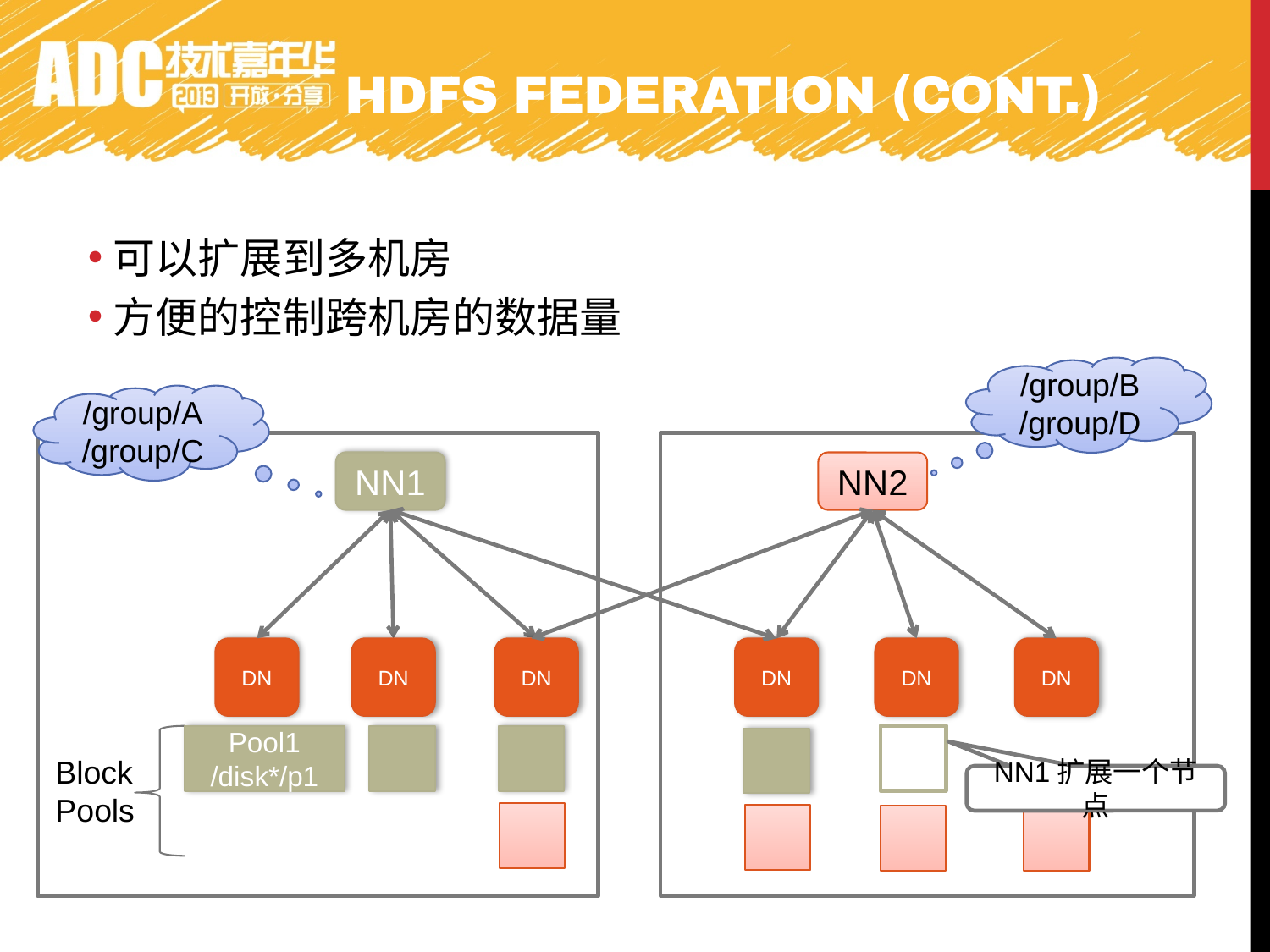

# HDFS Federation (cont.)
可以扩展到多机房
方便的控制跨机房的数据量

/group/B
/group/D
/group/A
/group/C

NN1
NN2
DN
DN
DN
DN
DN
DN

Pool1
/disk*/p1

Block
Pools
NN1扩展一个节点